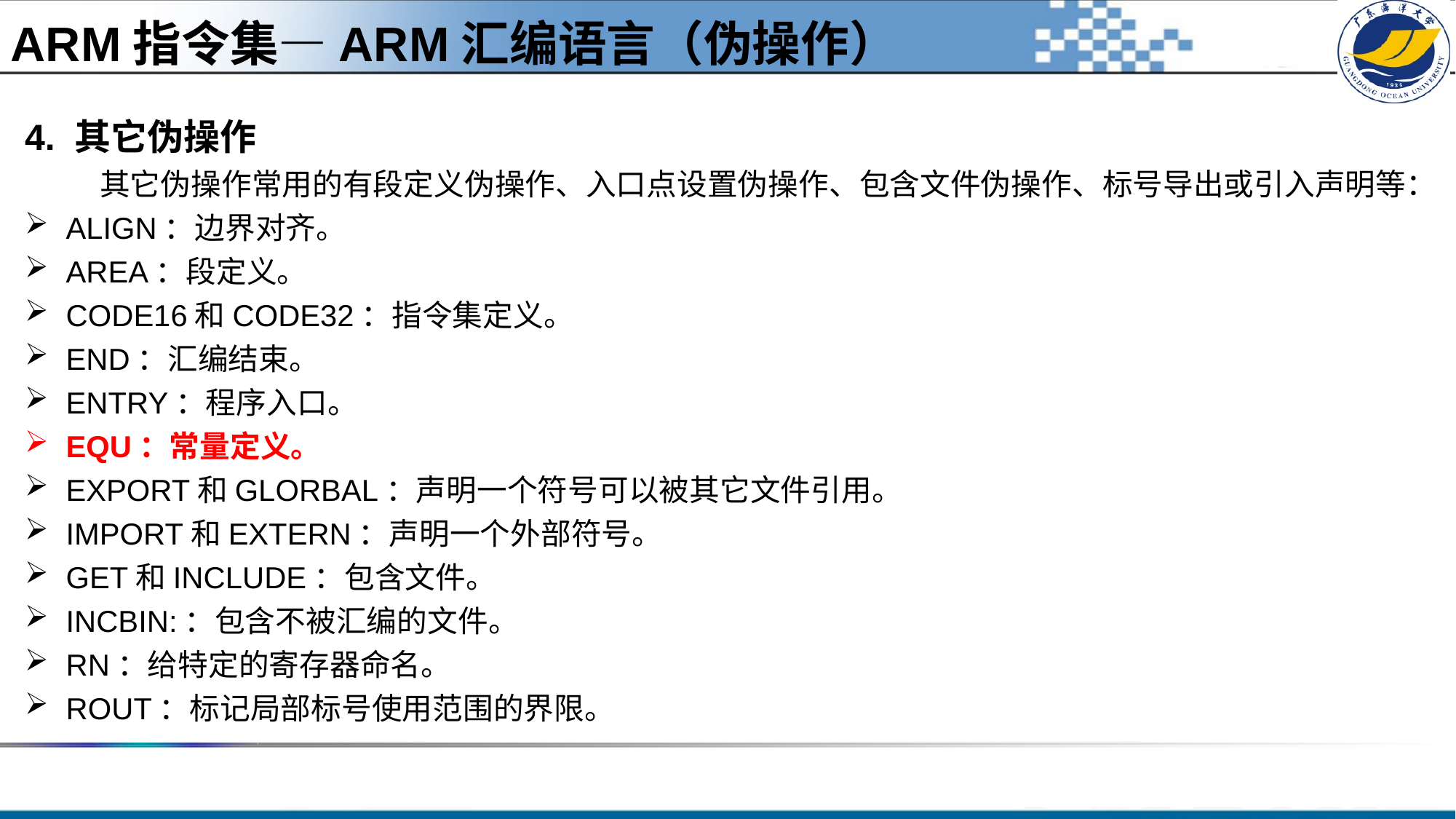

ARM指令集—ARM汇编语言（伪操作）
4. 其它伪操作
其它伪操作常用的有段定义伪操作、入口点设置伪操作、包含文件伪操作、标号导出或引入声明等：
ALIGN：边界对齐。
AREA：段定义。
CODE16和CODE32：指令集定义。
END：汇编结束。
ENTRY：程序入口。
EQU：常量定义。
EXPORT和GLORBAL：声明一个符号可以被其它文件引用。
IMPORT和EXTERN：声明一个外部符号。
GET和INCLUDE：包含文件。
INCBIN:：包含不被汇编的文件。
RN：给特定的寄存器命名。
ROUT：标记局部标号使用范围的界限。
175